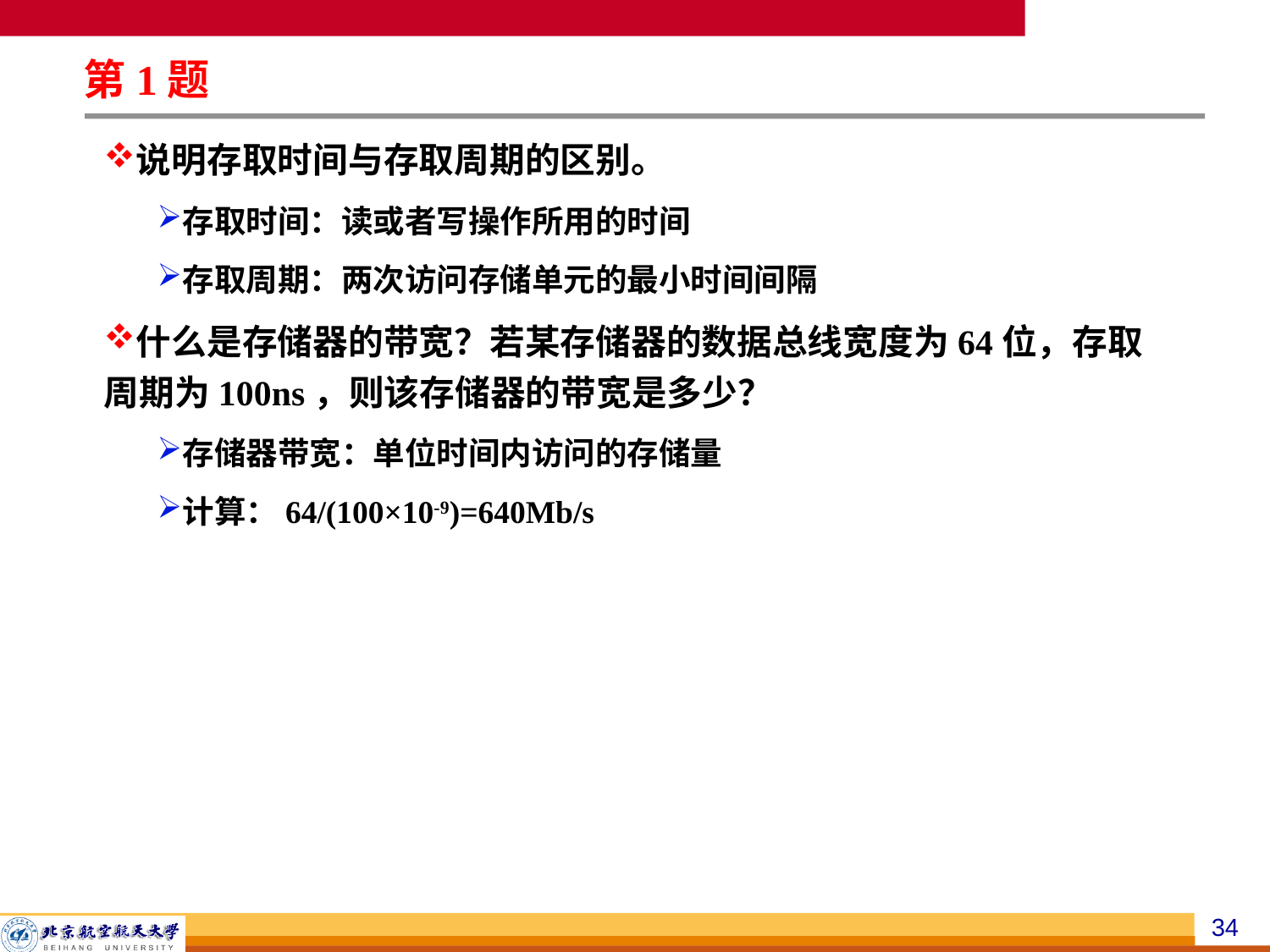

第1题
说明存取时间与存取周期的区别。
存取时间：读或者写操作所用的时间
存取周期：两次访问存储单元的最小时间间隔
什么是存储器的带宽？若某存储器的数据总线宽度为64位，存取周期为100ns，则该存储器的带宽是多少？
存储器带宽：单位时间内访问的存储量
计算：64/(100×10-9)=640Mb/s